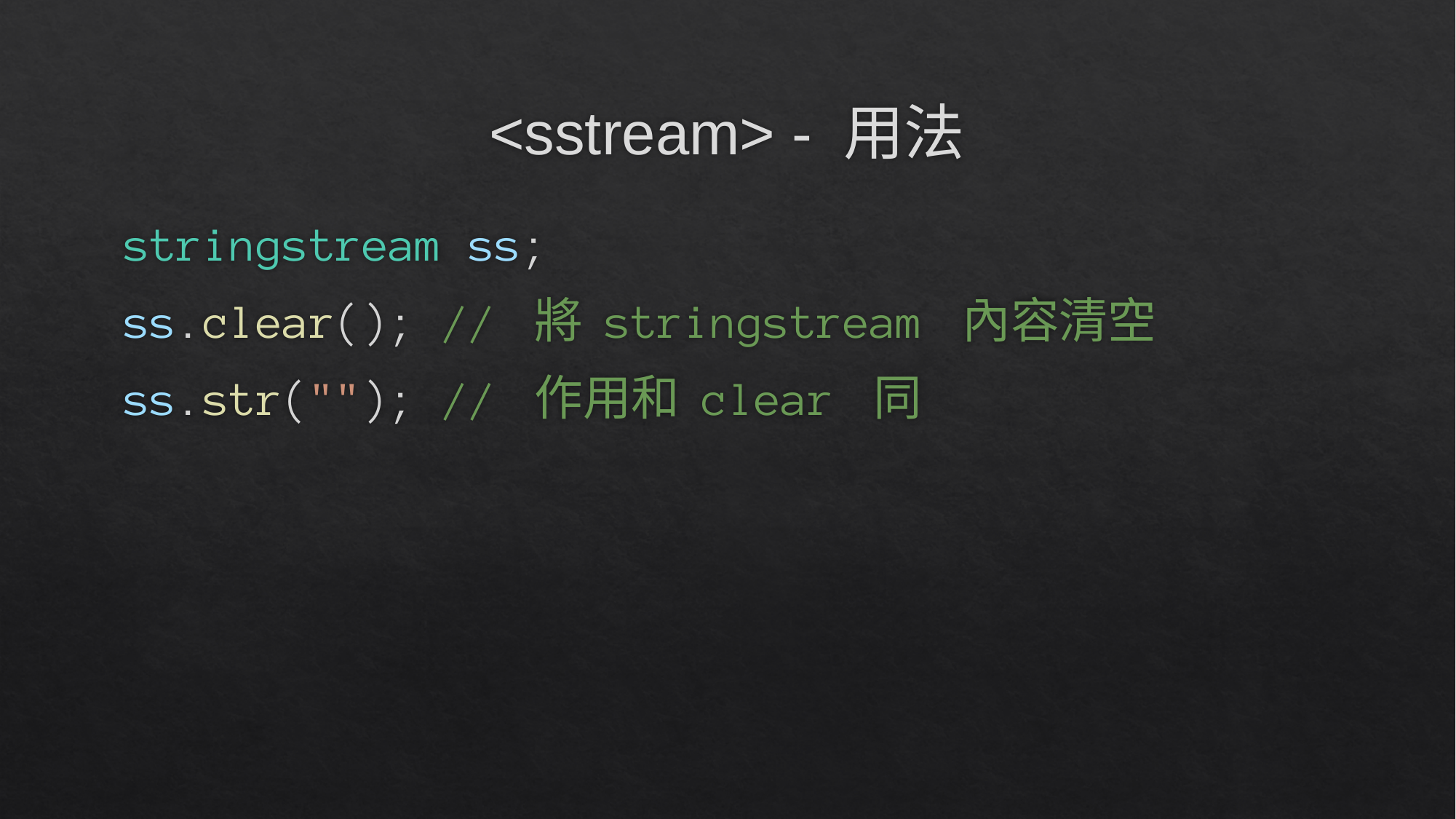

# <sstream> - 用法
stringstream ss;
ss.clear(); // 將 stringstream 內容清空
ss.str(""); // 作用和 clear 同